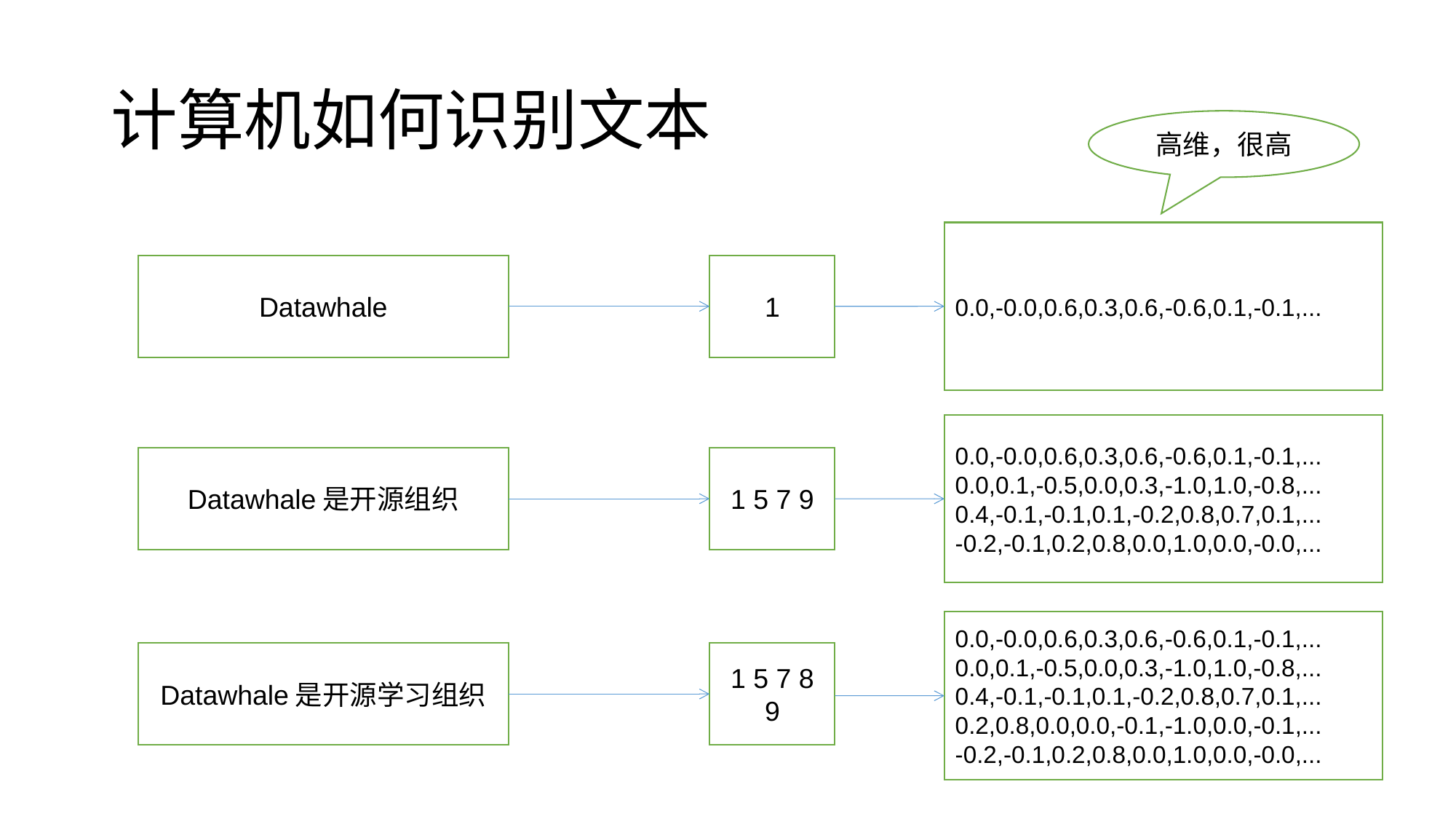

# 计算机如何识别文本
高维，很高
0.0,-0.0,0.6,0.3,0.6,-0.6,0.1,-0.1,...
Datawhale
1
0.0,-0.0,0.6,0.3,0.6,-0.6,0.1,-0.1,...
0.0,0.1,-0.5,0.0,0.3,-1.0,1.0,-0.8,...
0.4,-0.1,-0.1,0.1,-0.2,0.8,0.7,0.1,...
-0.2,-0.1,0.2,0.8,0.0,1.0,0.0,-0.0,...
Datawhale是开源组织
1 5 7 9
0.0,-0.0,0.6,0.3,0.6,-0.6,0.1,-0.1,...
0.0,0.1,-0.5,0.0,0.3,-1.0,1.0,-0.8,...
0.4,-0.1,-0.1,0.1,-0.2,0.8,0.7,0.1,...
0.2,0.8,0.0,0.0,-0.1,-1.0,0.0,-0.1,...
-0.2,-0.1,0.2,0.8,0.0,1.0,0.0,-0.0,...
Datawhale是开源学习组织
1 5 7 8 9